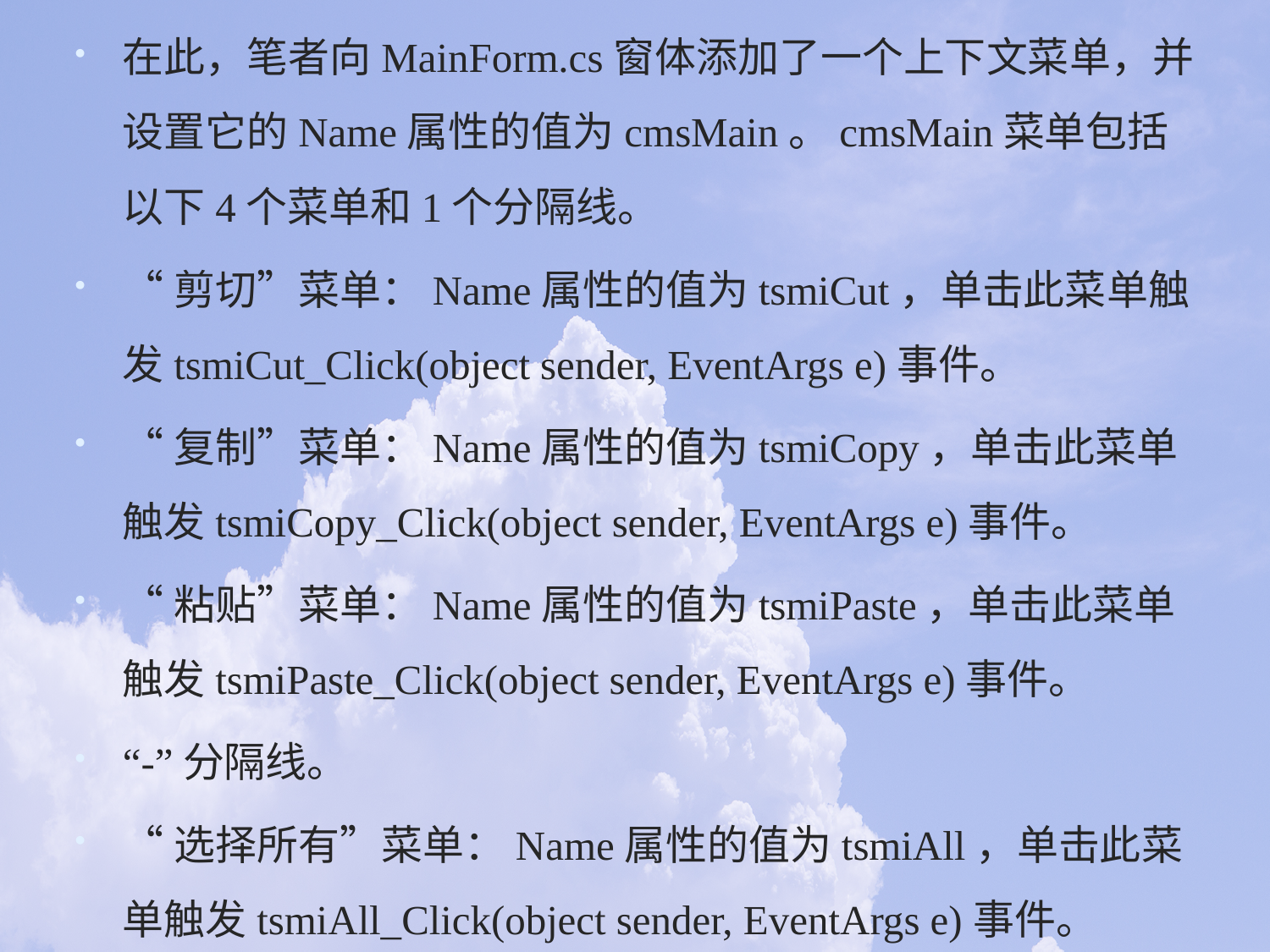

在此，笔者向MainForm.cs窗体添加了一个上下文菜单，并设置它的Name属性的值为cmsMain。cmsMain菜单包括以下4个菜单和1个分隔线。
“剪切”菜单：Name属性的值为tsmiCut，单击此菜单触发tsmiCut_Click(object sender, EventArgs e)事件。
“复制”菜单：Name属性的值为tsmiCopy，单击此菜单触发tsmiCopy_Click(object sender, EventArgs e)事件。
“粘贴”菜单：Name属性的值为tsmiPaste，单击此菜单触发tsmiPaste_Click(object sender, EventArgs e)事件。
“-”分隔线。
“选择所有”菜单：Name属性的值为tsmiAll，单击此菜单触发tsmiAll_Click(object sender, EventArgs e)事件。

#